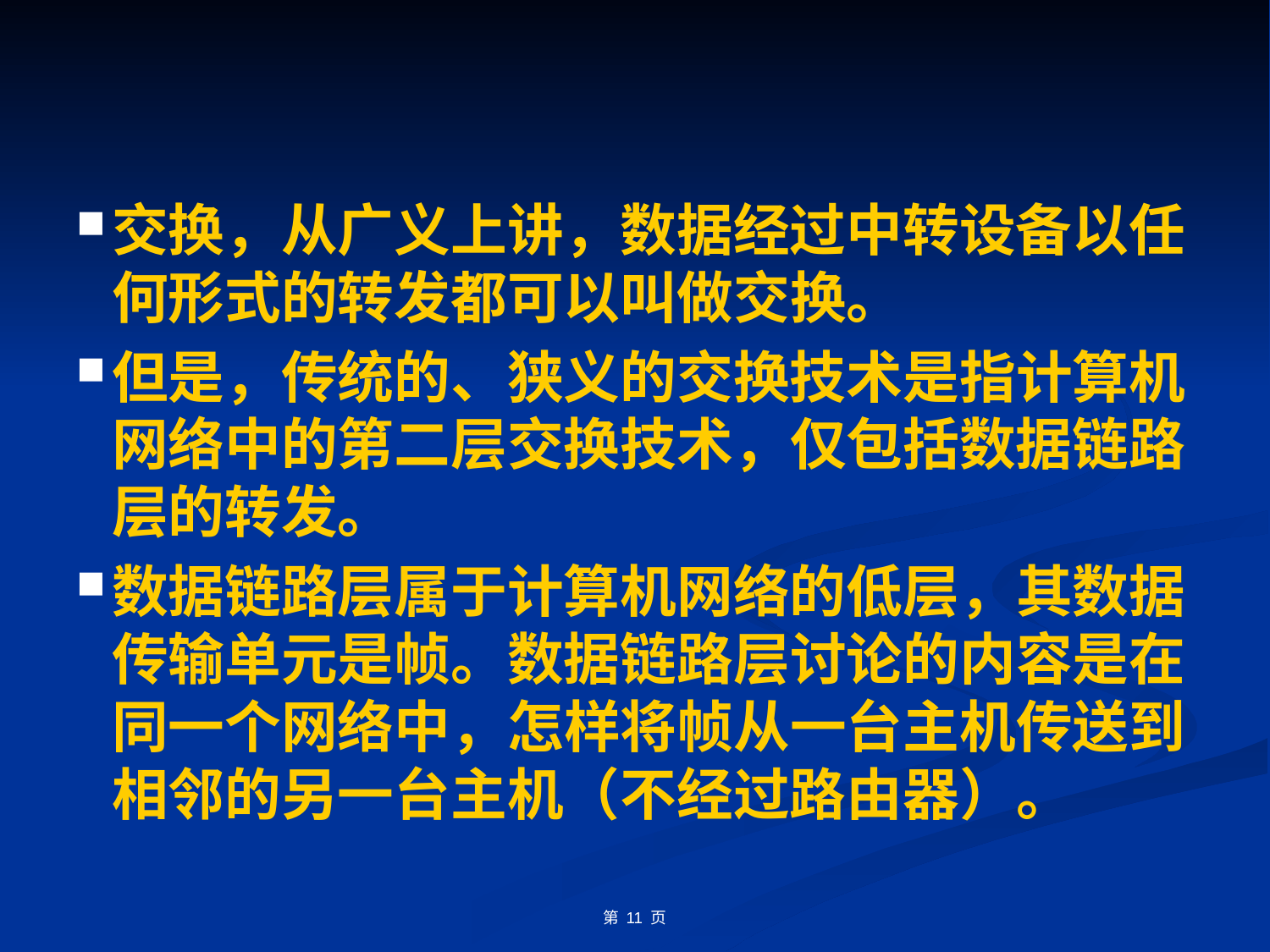

#
交换，从广义上讲，数据经过中转设备以任何形式的转发都可以叫做交换。
但是，传统的、狭义的交换技术是指计算机网络中的第二层交换技术，仅包括数据链路层的转发。
数据链路层属于计算机网络的低层，其数据传输单元是帧。数据链路层讨论的内容是在同一个网络中，怎样将帧从一台主机传送到相邻的另一台主机（不经过路由器）。
第 11 页